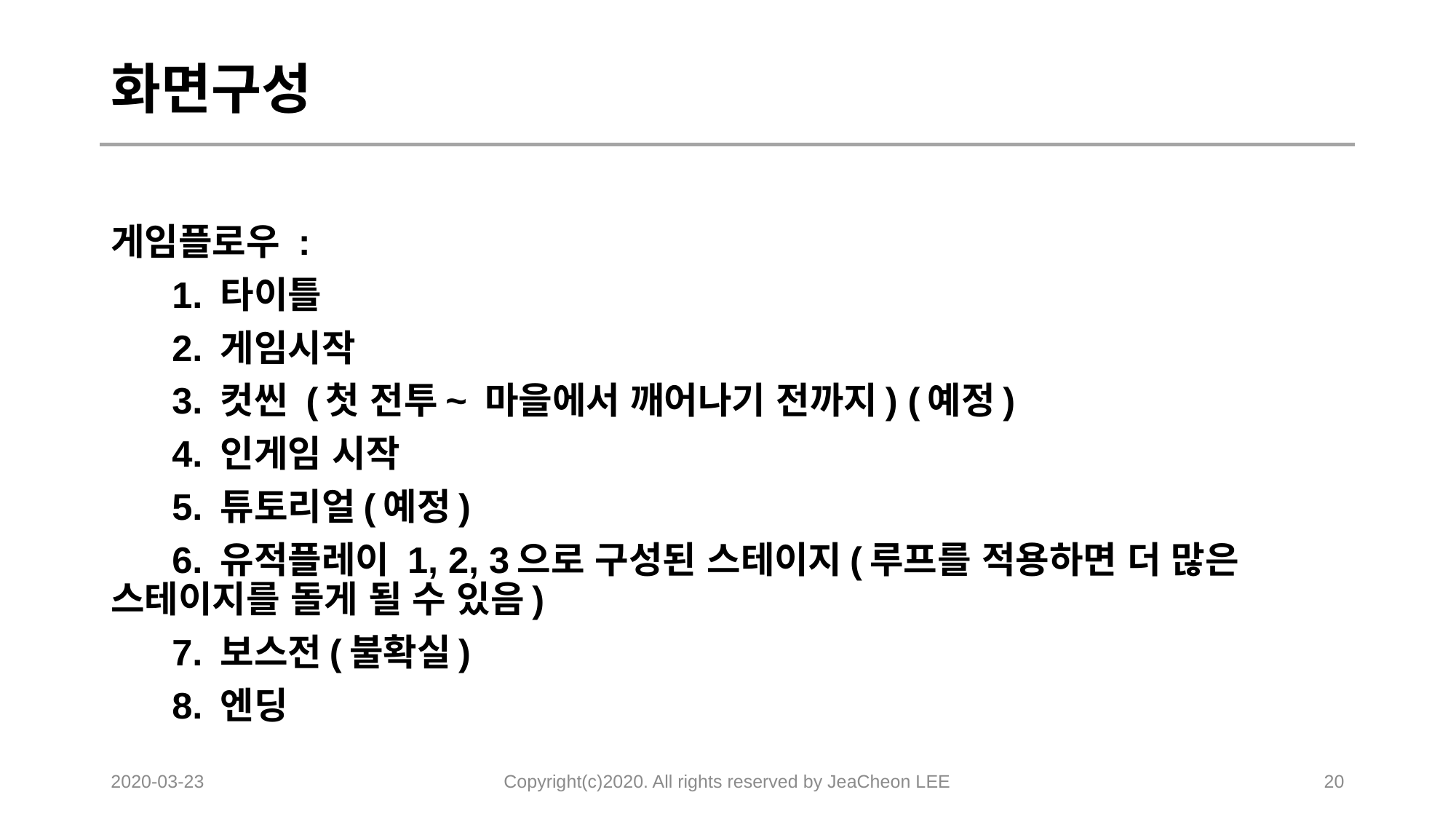

# 화면구성
게임플로우 :
      1. 타이틀
      2. 게임시작
      3. 컷씬 (첫 전투~ 마을에서 깨어나기 전까지) (예정)
      4. 인게임 시작
      5. 튜토리얼(예정)
      6. 유적플레이 1, 2, 3으로 구성된 스테이지(루프를 적용하면 더 많은 스테이지를 돌게 될 수 있음)
      7. 보스전(불확실)
      8. 엔딩

2020-03-23
Copyright(c)2020. All rights reserved by JeaCheon LEE
20